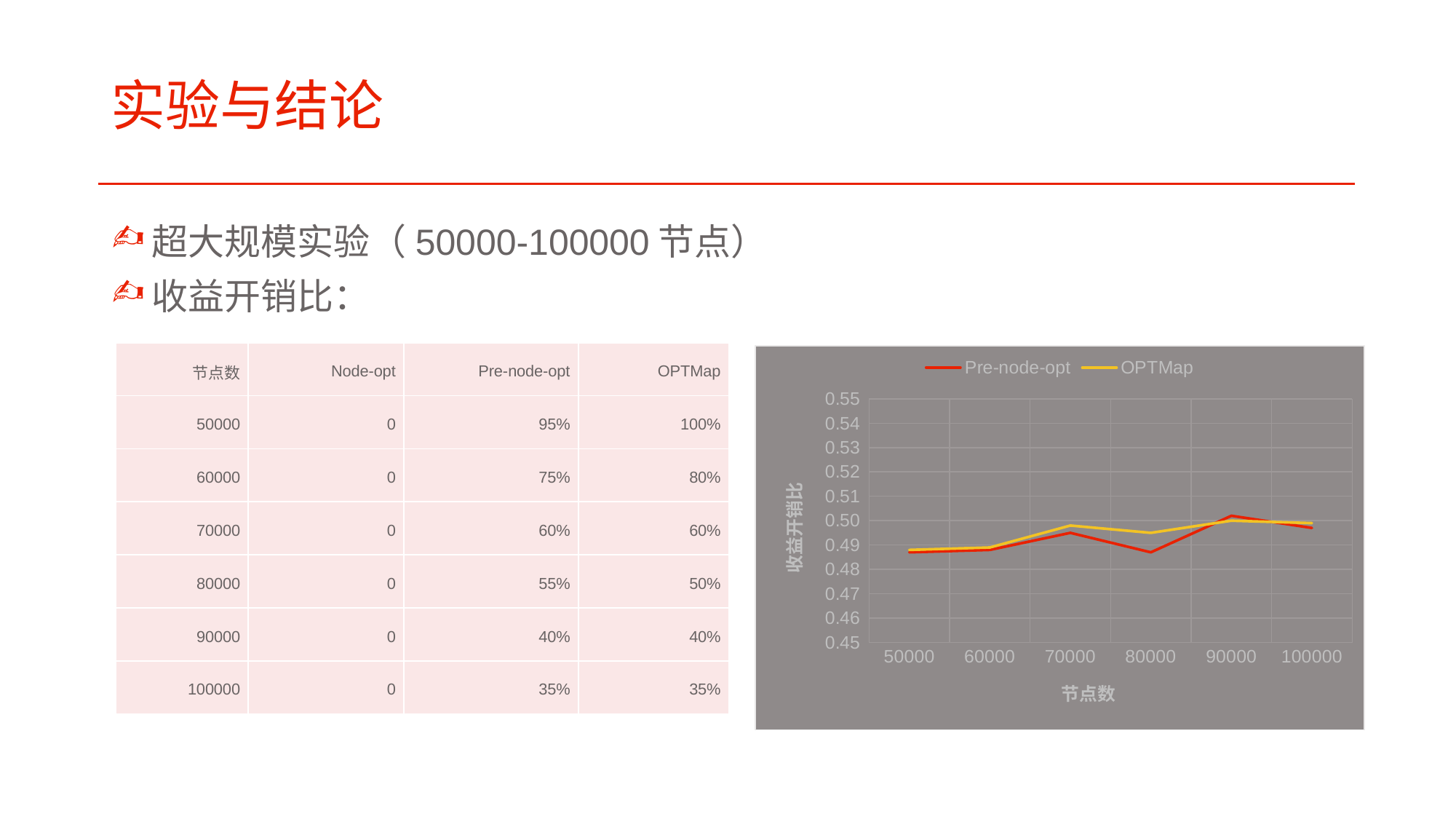

# 实验与结论
超大规模实验（50000-100000节点）
收益开销比：

| 节点数 | Node-opt | Pre-node-opt | OPTMap |
| --- | --- | --- | --- |
| 50000 | 0 | 95% | 100% |
| 60000 | 0 | 75% | 80% |
| 70000 | 0 | 60% | 60% |
| 80000 | 0 | 55% | 50% |
| 90000 | 0 | 40% | 40% |
| 100000 | 0 | 35% | 35% |

### Chart

| Category | Pre-node-opt | OPTMap |
|---|---|---|
| 50000 | 0.487 | 0.488 |
| 60000 | 0.488 | 0.489 |
| 70000 | 0.495 | 0.498 |
| 80000 | 0.487 | 0.495 |
| 90000 | 0.502 | 0.5 |
| 100000 | 0.497 | 0.499 |